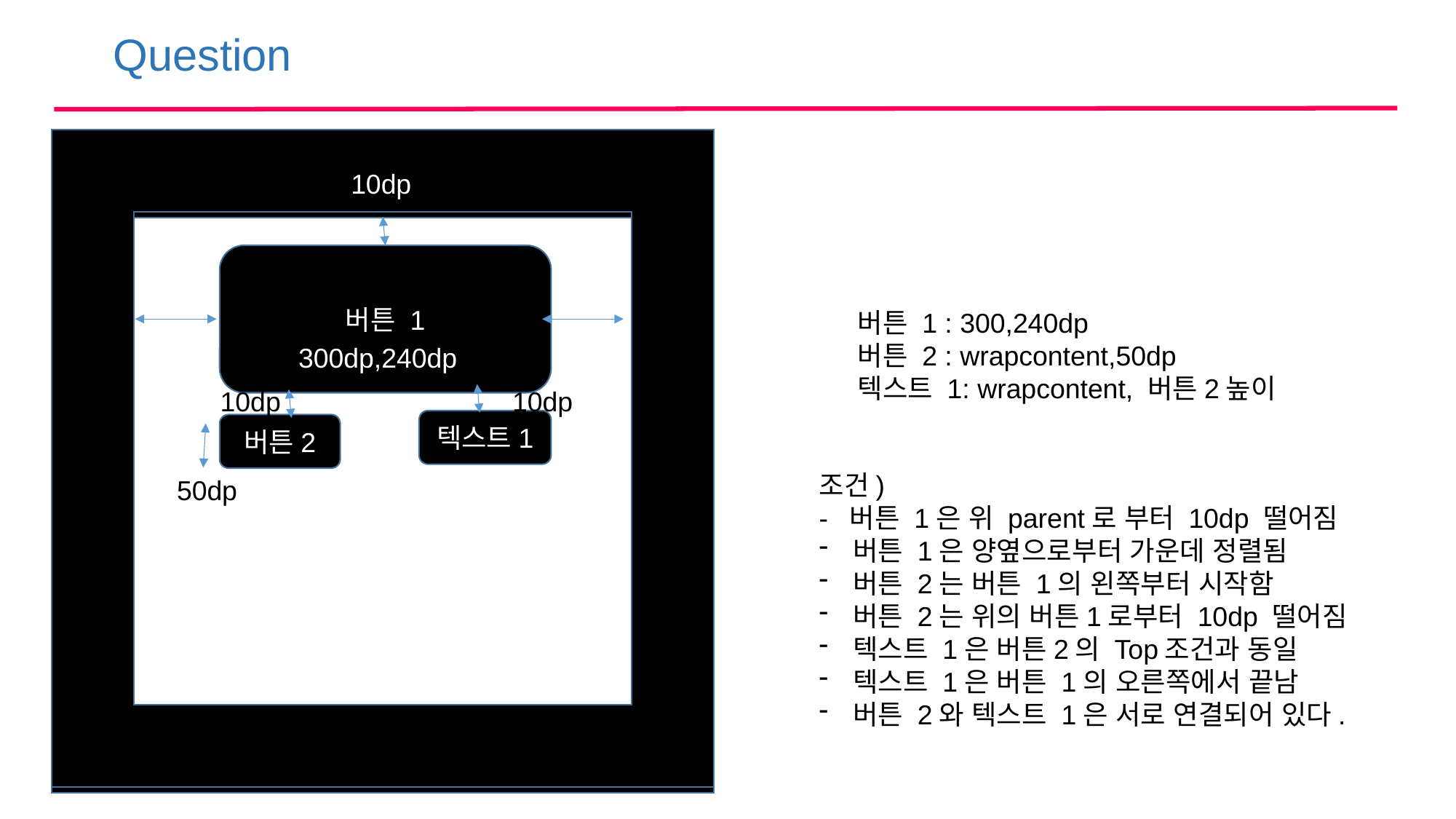

Question

10dp
10dp
버튼 1
버튼 1 : 300,240dp
버튼 2 : wrapcontent,50dp
텍스트 1: wrapcontent, 버튼2높이
300dp,240dp

10dp
10dp
텍스트1
버튼2
조건)
-  버튼 1은 위 parent로 부터 10dp 떨어짐
버튼 1은 양옆으로부터 가운데 정렬됨
버튼 2는 버튼 1의 왼쪽부터 시작함
버튼 2는 위의 버튼1로부터 10dp 떨어짐
텍스트 1은 버튼2의 Top조건과 동일
텍스트 1은 버튼 1의 오른쪽에서 끝남
버튼 2와 텍스트 1은 서로 연결되어 있다.

50dp